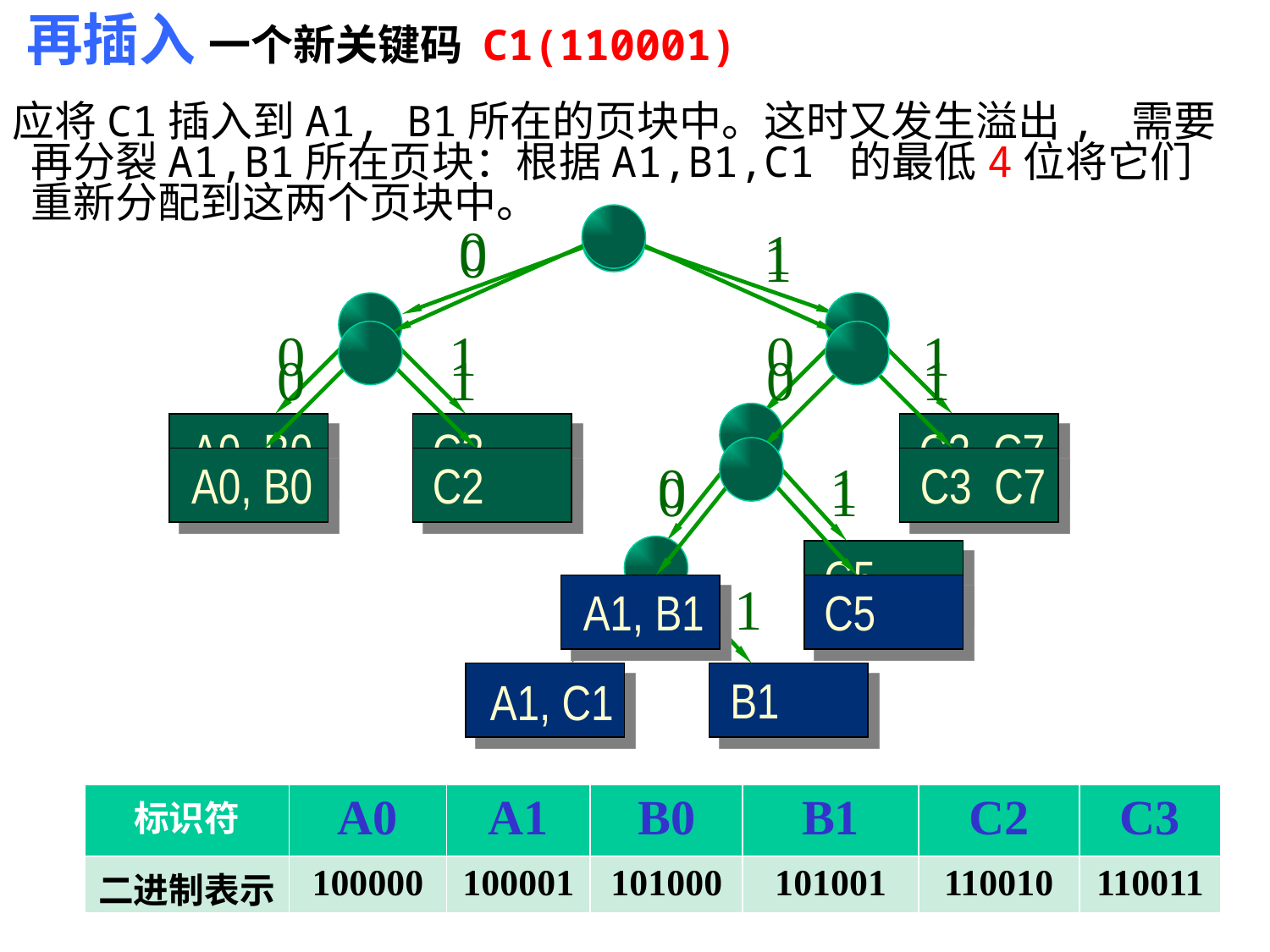

再插入 一个新关键码 C1(110001)
  应将C1插入到A1, B1所在的页块中。这时又发生溢出, 需要再分裂A1,B1所在页块：根据A1,B1,C1 的最低4位将它们重新分配到这两个页块中。

0
1

0
1
0
1

A0, B0

C2

C3  C7
0
1

A1, B1

C5
0

1

0
1
0
1

A0, B0

C2

C3  C7

0
1

C5

0
1

B1
A1, C1
| 标识符 | A0 | A1 | B0 | B1 | C2 | C3 |
| --- | --- | --- | --- | --- | --- | --- |
| 二进制表示 | 100000 | 100001 | 101000 | 101001 | 110010 | 110011 |